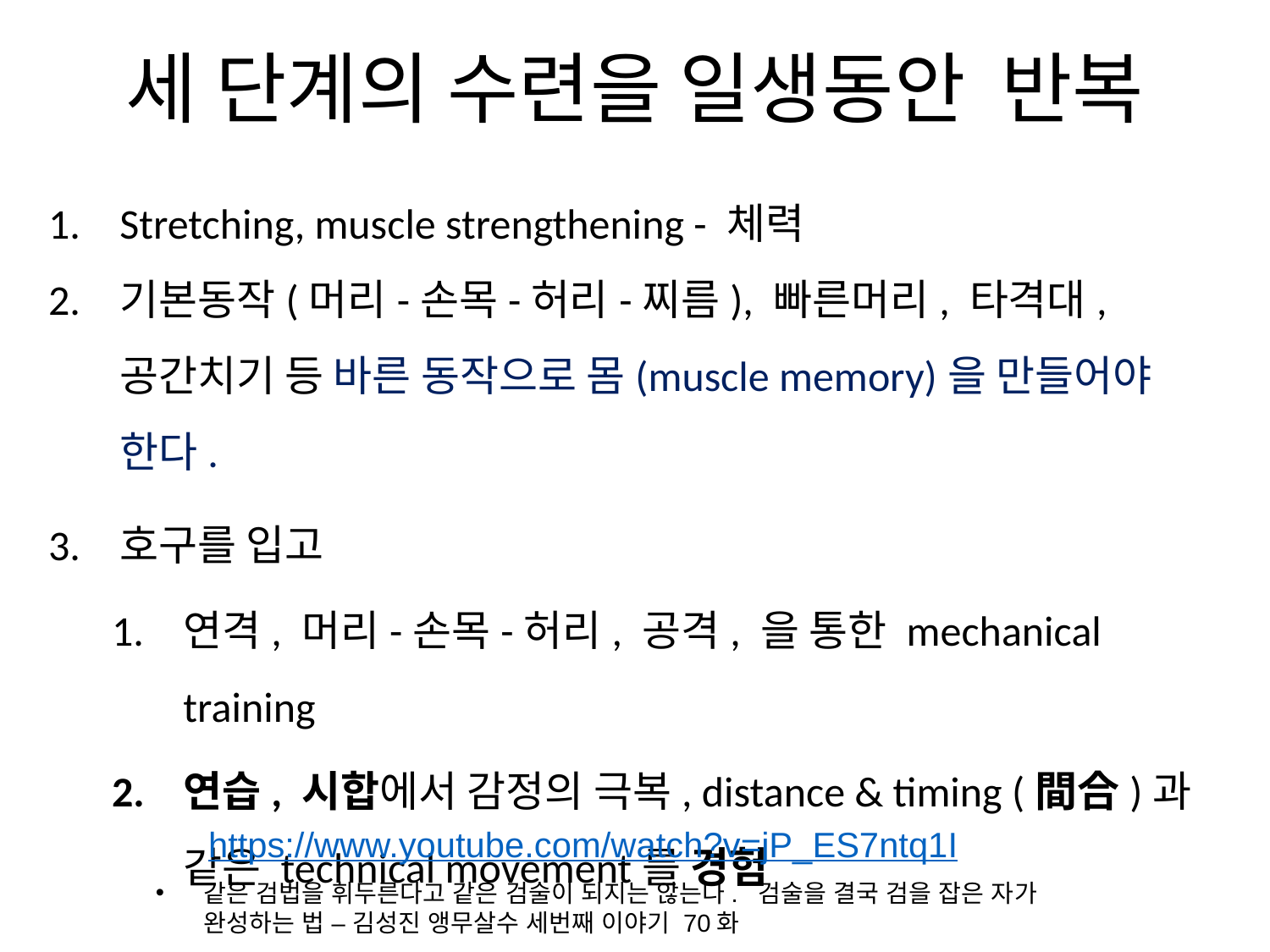

# 세 단계의 수련을 일생동안  반복
Stretching, muscle strengthening - 체력
기본동작(머리-손목-허리-찌름), 빠른머리, 타격대, 공간치기 등 바른 동작으로 몸(muscle memory)을 만들어야 한다.
호구를 입고
연격, 머리-손목-허리, 공격, 을 통한 mechanical training
연습, 시합에서 감정의 극복, distance & timing (間合)과 같은 technical movement를 경험
https://www.youtube.com/watch?v=jP_ES7ntq1I
같은 검법을 휘두른다고 같은 검술이 되지는 않는다.  검술을 결국 검을 잡은 자가 완성하는 법 – 김성진 앵무살수 세번째 이야기 70화